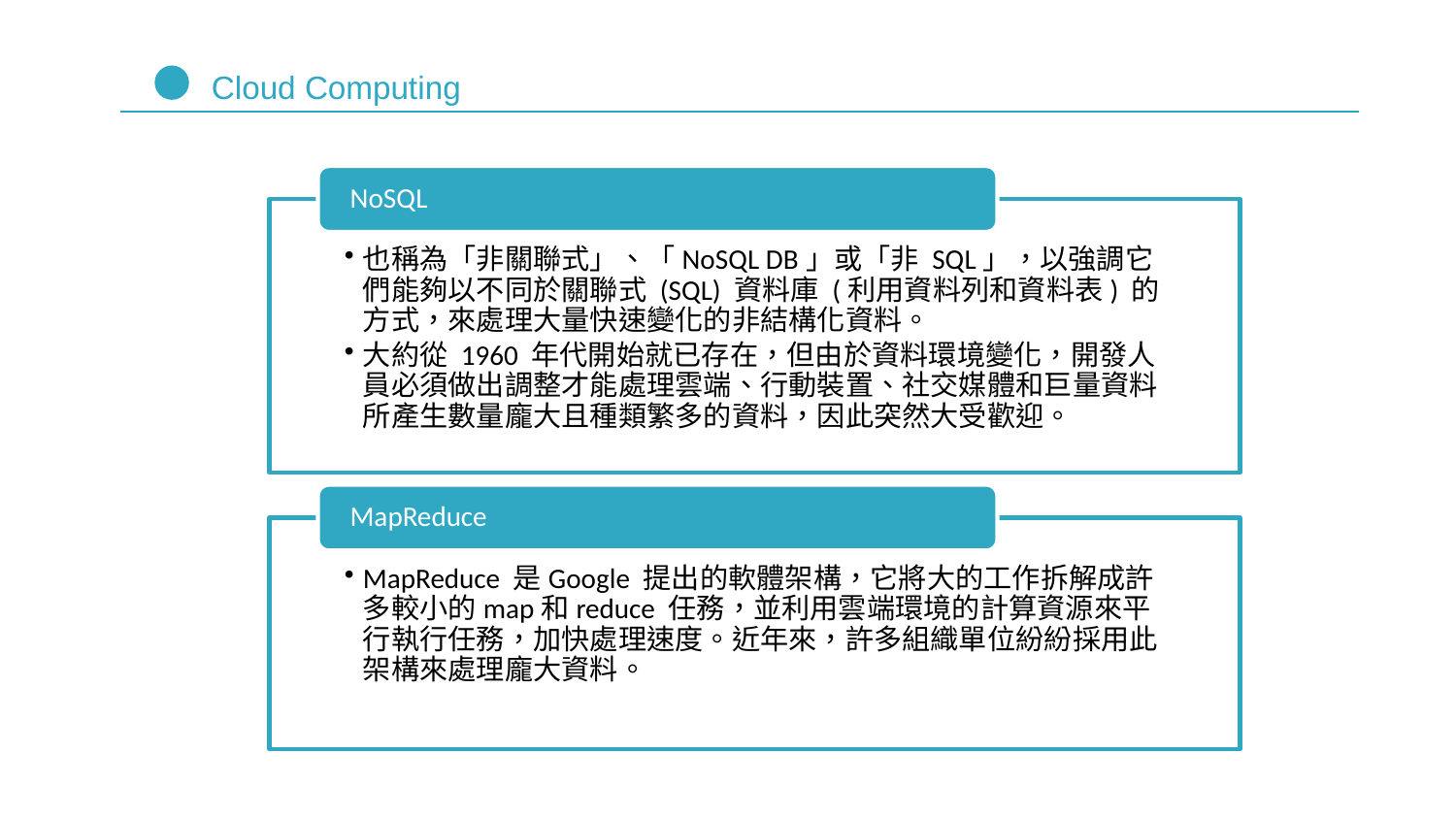

也稱為「非關聯式」、「NoSQL DB」或「非 SQL」，以強調它們能夠以不同於關聯式 (SQL) 資料庫 (利用資料列和資料表) 的方式，來處理大量快速變化的非結構化資料。
大約從 1960 年代開始就已存在，但由於資料環境變化，開發人員必須做出調整才能處理雲端、行動裝置、社交媒體和巨量資料所產生數量龐大且種類繁多的資料，因此突然大受歡迎。
NoSQL
MapReduce 是Google 提出的軟體架構，它將大的工作拆解成許多較小的map和reduce 任務，並利用雲端環境的計算資源來平行執行任務，加快處理速度。近年來，許多組織單位紛紛採用此架構來處理龐大資料。

MapReduce